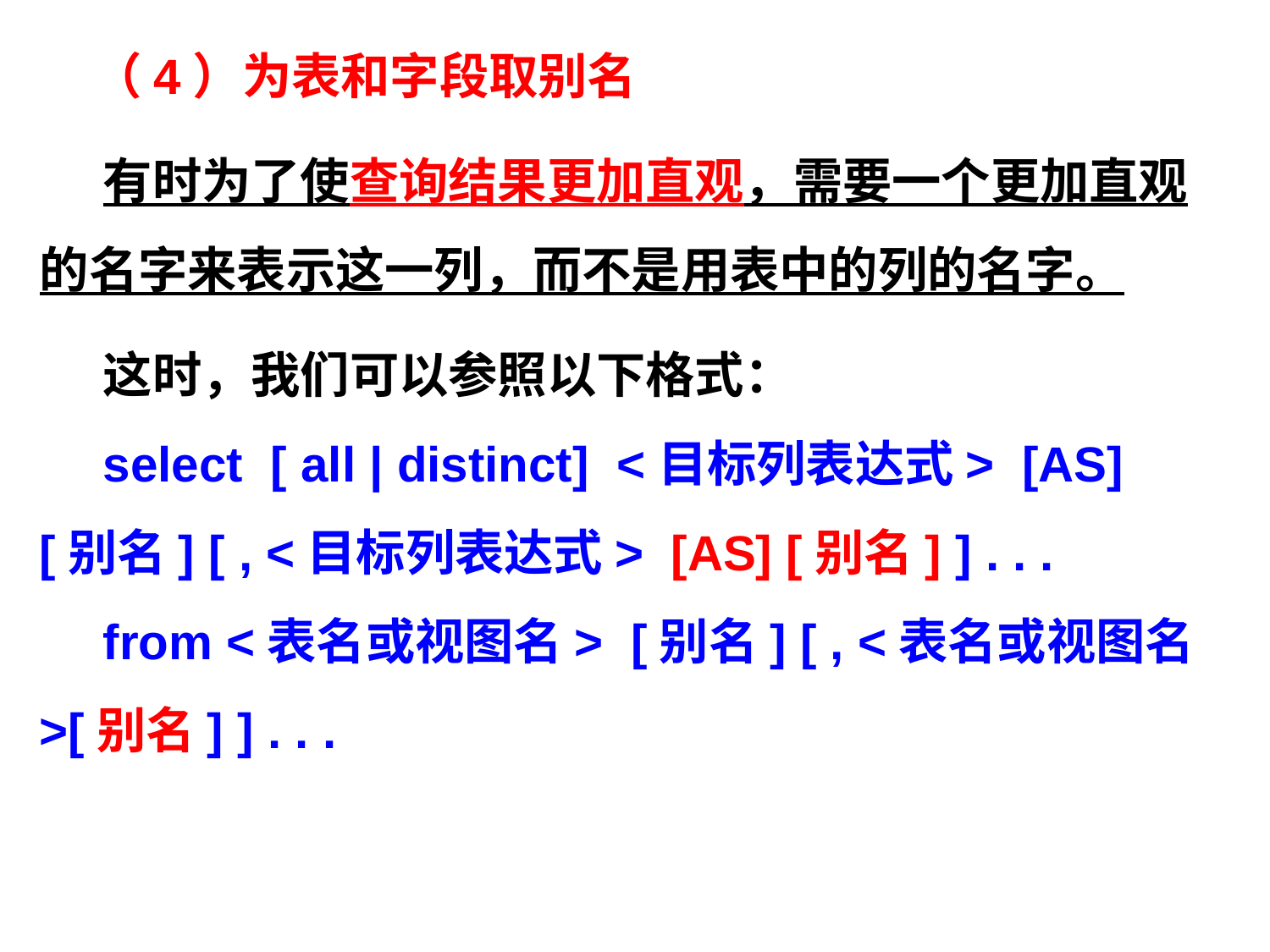

（4）为表和字段取别名
有时为了使查询结果更加直观，需要一个更加直观的名字来表示这一列，而不是用表中的列的名字。
这时，我们可以参照以下格式：
select  [ all | distinct]  <目标列表达式>  [AS] [别名] [ , <目标列表达式>  [AS] [别名] ] . . .
from <表名或视图名>  [别名] [ , <表名或视图名>[别名] ] . . .